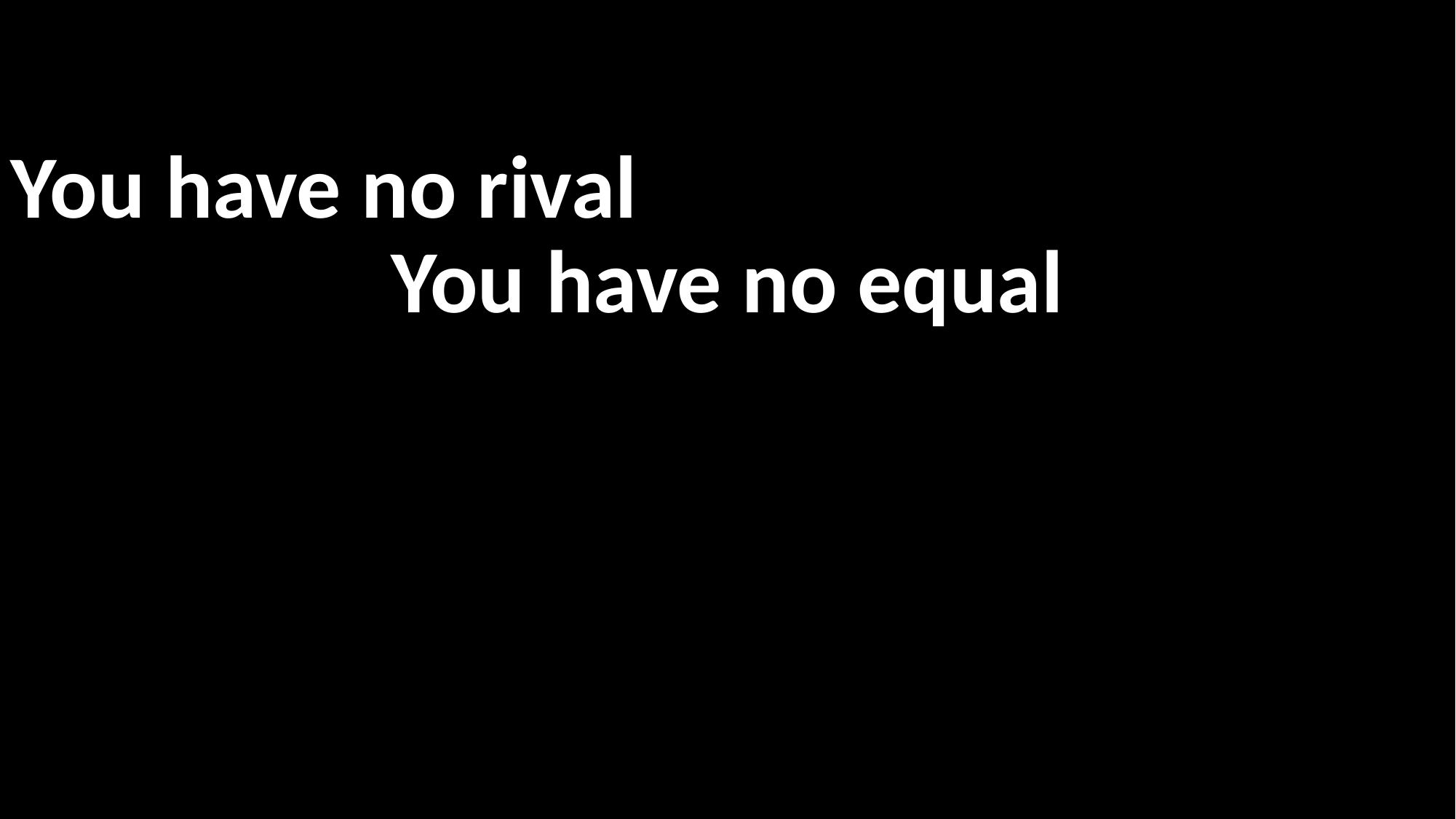

You have no rival
You have no equal
모든 원수들 주 보좌 앞에